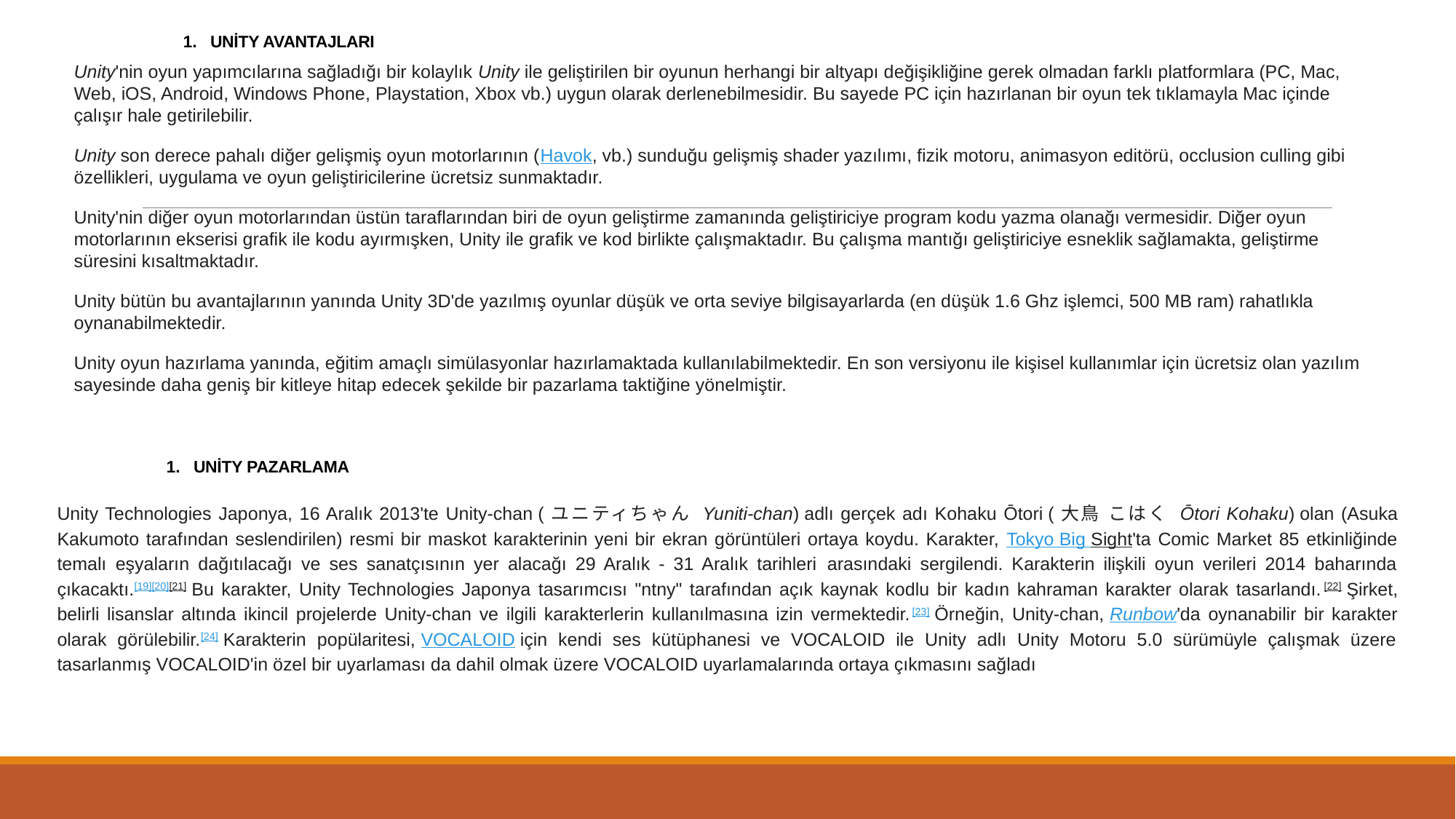

UNİTY AVANTAJLARI
Unity'nin oyun yapımcılarına sağladığı bir kolaylık Unity ile geliştirilen bir oyunun herhangi bir altyapı değişikliğine gerek olmadan farklı platformlara (PC, Mac, Web, iOS, Android, Windows Phone, Playstation, Xbox vb.) uygun olarak derlenebilmesidir. Bu sayede PC için hazırlanan bir oyun tek tıklamayla Mac içinde çalışır hale getirilebilir.
Unity son derece pahalı diğer gelişmiş oyun motorlarının (Havok, vb.) sunduğu gelişmiş shader yazılımı, fizik motoru, animasyon editörü, occlusion culling gibi özellikleri, uygulama ve oyun geliştiricilerine ücretsiz sunmaktadır.
Unity'nin diğer oyun motorlarından üstün taraflarından biri de oyun geliştirme zamanında geliştiriciye program kodu yazma olanağı vermesidir. Diğer oyun motorlarının ekserisi grafik ile kodu ayırmışken, Unity ile grafik ve kod birlikte çalışmaktadır. Bu çalışma mantığı geliştiriciye esneklik sağlamakta, geliştirme süresini kısaltmaktadır.
Unity bütün bu avantajlarının yanında Unity 3D'de yazılmış oyunlar düşük ve orta seviye bilgisayarlarda (en düşük 1.6 Ghz işlemci, 500 MB ram) rahatlıkla oynanabilmektedir.
Unity oyun hazırlama yanında, eğitim amaçlı simülasyonlar hazırlamaktada kullanılabilmektedir. En son versiyonu ile kişisel kullanımlar için ücretsiz olan yazılım sayesinde daha geniş bir kitleye hitap edecek şekilde bir pazarlama taktiğine yönelmiştir.

UNİTY PAZARLAMA

Unity Technologies Japonya, 16 Aralık 2013'te Unity-chan (ユニティちゃん Yuniti-chan) adlı gerçek adı Kohaku Ōtori (大鳥 こはく Ōtori Kohaku) olan (Asuka Kakumoto tarafından seslendirilen) resmi bir maskot karakterinin yeni bir ekran görüntüleri ortaya koydu. Karakter, Tokyo Big Sight'ta Comic Market 85 etkinliğinde temalı eşyaların dağıtılacağı ve ses sanatçısının yer alacağı 29 Aralık - 31 Aralık tarihleri ​​arasındaki sergilendi. Karakterin ilişkili oyun verileri 2014 baharında çıkacaktı.[19][20][21] Bu karakter, Unity Technologies Japonya tasarımcısı "ntny" tarafından açık kaynak kodlu bir kadın kahraman karakter olarak tasarlandı.[22] Şirket, belirli lisanslar altında ikincil projelerde Unity-chan ve ilgili karakterlerin kullanılmasına izin vermektedir.[23] Örneğin, Unity-chan, Runbow'da oynanabilir bir karakter olarak görülebilir.[24] Karakterin popülaritesi, VOCALOID için kendi ses kütüphanesi ve VOCALOID ile Unity adlı Unity Motoru 5.0 sürümüyle çalışmak üzere tasarlanmış VOCALOID'in özel bir uyarlaması da dahil olmak üzere VOCALOID uyarlamalarında ortaya çıkmasını sağladı